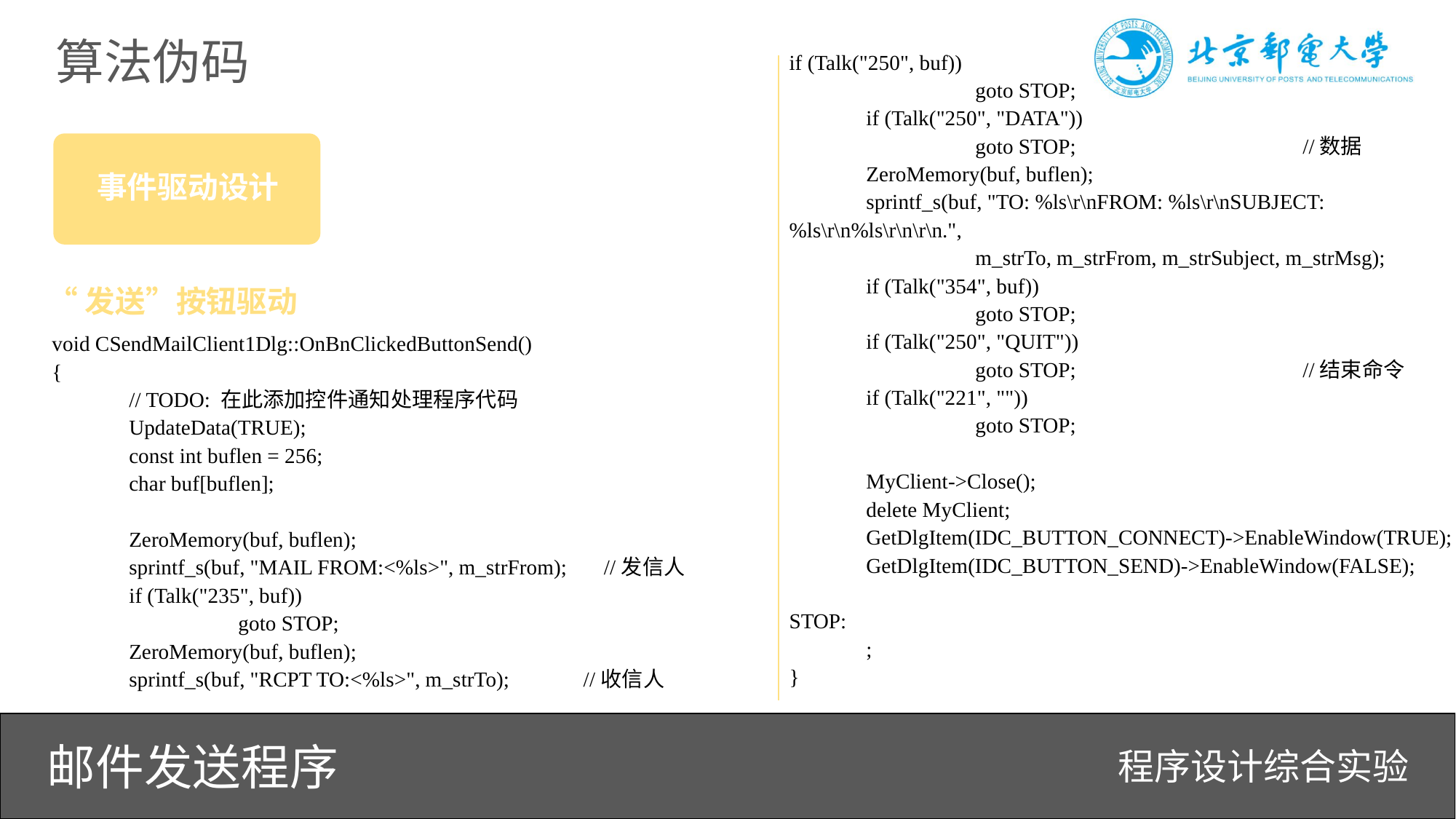

if (Talk("250", buf))
		goto STOP;
	if (Talk("250", "DATA"))
		goto STOP;   		//数据
	ZeroMemory(buf, buflen);
	sprintf_s(buf, "TO: %ls\r\nFROM: %ls\r\nSUBJECT:
%ls\r\n%ls\r\n\r\n.",
		m_strTo, m_strFrom, m_strSubject, m_strMsg);
	if (Talk("354", buf))
		goto STOP;
	if (Talk("250", "QUIT"))
		goto STOP;   		//结束命令
	if (Talk("221", ""))
		goto STOP;

	MyClient->Close();
	delete MyClient;
	GetDlgItem(IDC_BUTTON_CONNECT)->EnableWindow(TRUE);
	GetDlgItem(IDC_BUTTON_SEND)->EnableWindow(FALSE);

STOP:
	;
}

事件驱动设计
“发送”按钮驱动
void CSendMailClient1Dlg::OnBnClickedButtonSend()
{
	// TODO: 在此添加控件通知处理程序代码
	UpdateData(TRUE);
	const int buflen = 256;
	char buf[buflen];

	ZeroMemory(buf, buflen);
	sprintf_s(buf, "MAIL FROM:<%ls>", m_strFrom);       //发信人
	if (Talk("235", buf))
		goto STOP;
	ZeroMemory(buf, buflen);
	sprintf_s(buf, "RCPT TO:<%ls>", m_strTo);              //收信人